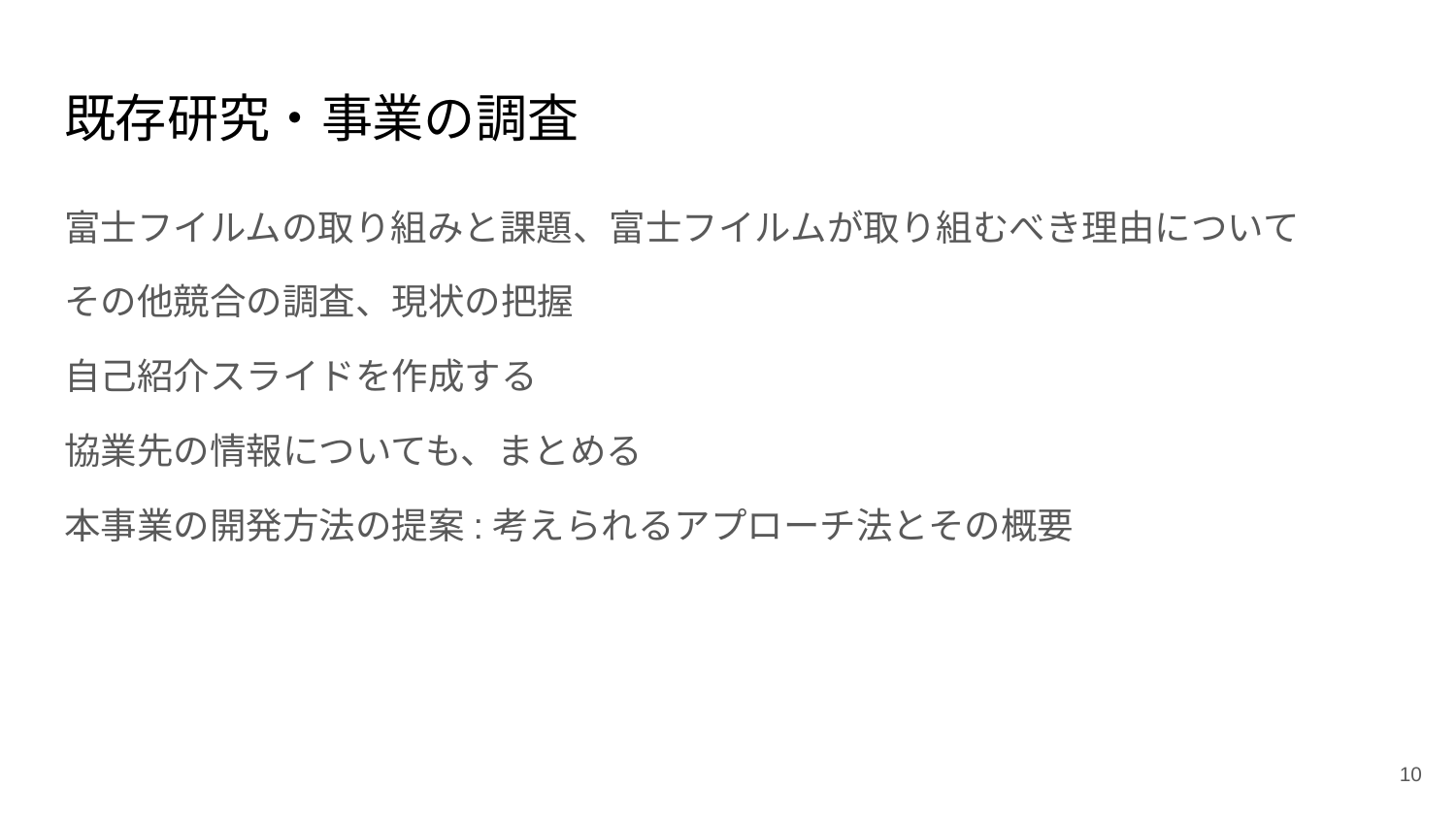

# 既存研究・事業の調査
富士フイルムの取り組みと課題、富士フイルムが取り組むべき理由について
その他競合の調査、現状の把握
自己紹介スライドを作成する
協業先の情報についても、まとめる
本事業の開発方法の提案:考えられるアプローチ法とその概要
10